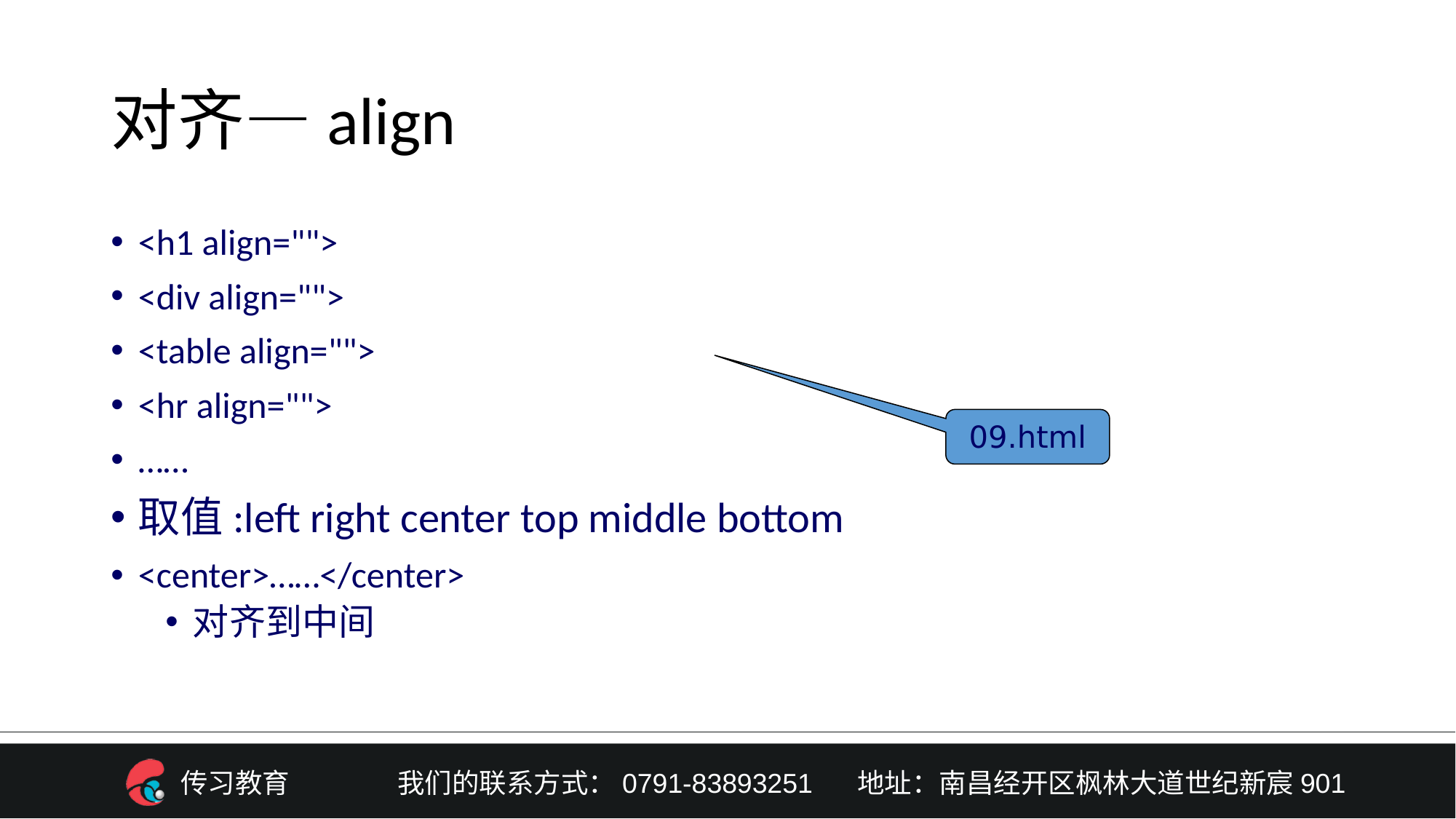

# 对齐—align
<h1 align="">
<div align="">
<table align="">
<hr align="">
……
取值:left right center top middle bottom
<center>……</center>
对齐到中间
09.html